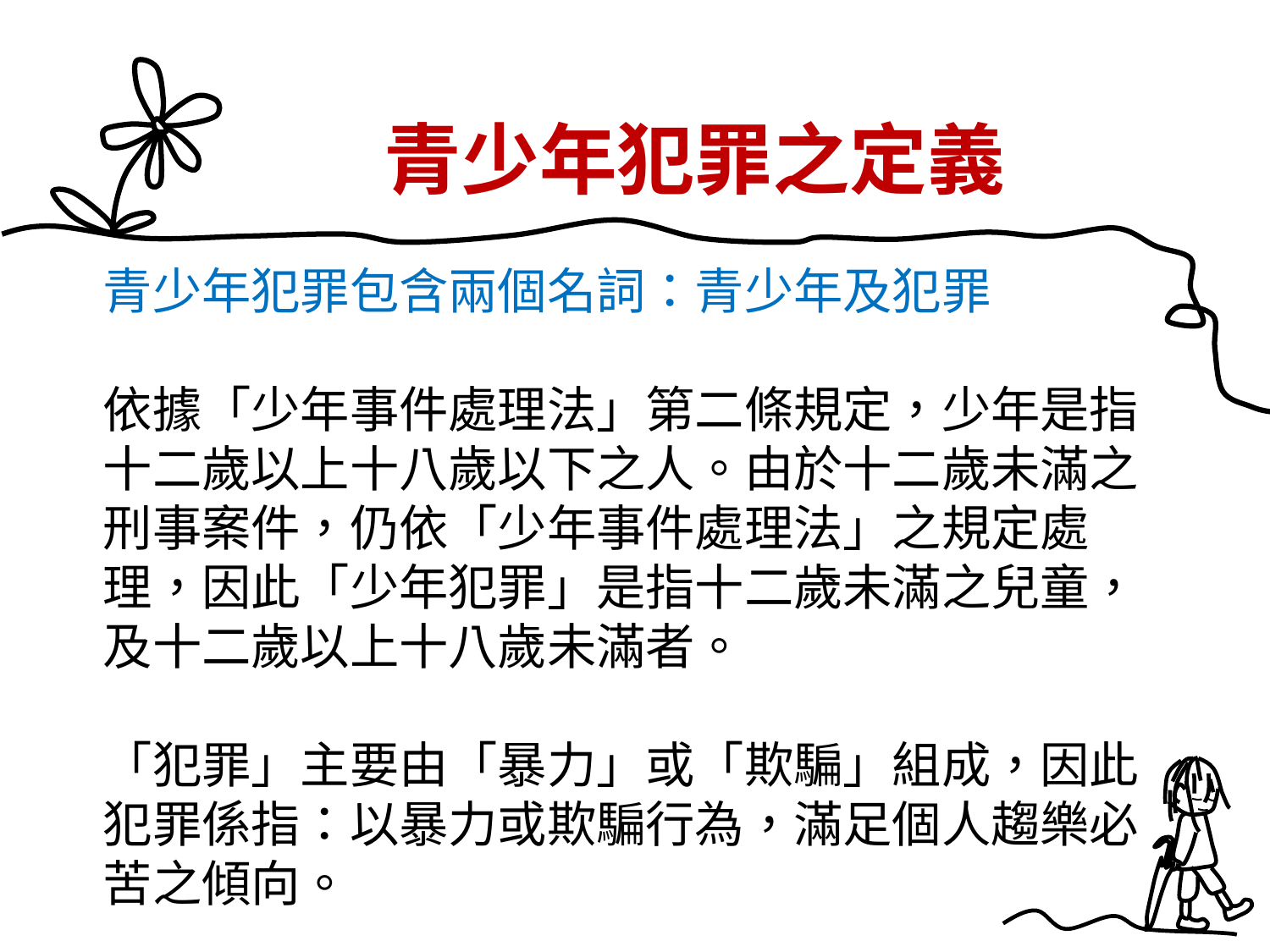

# 青少年犯罪之定義
青少年犯罪包含兩個名詞：青少年及犯罪

依據「少年事件處理法」第二條規定，少年是指十二歲以上十八歲以下之人。由於十二歲未滿之刑事案件，仍依「少年事件處理法」之規定處理，因此「少年犯罪」是指十二歲未滿之兒童，及十二歲以上十八歲未滿者。

「犯罪」主要由「暴力」或「欺騙」組成，因此犯罪係指：以暴力或欺騙行為，滿足個人趨樂必苦之傾向。